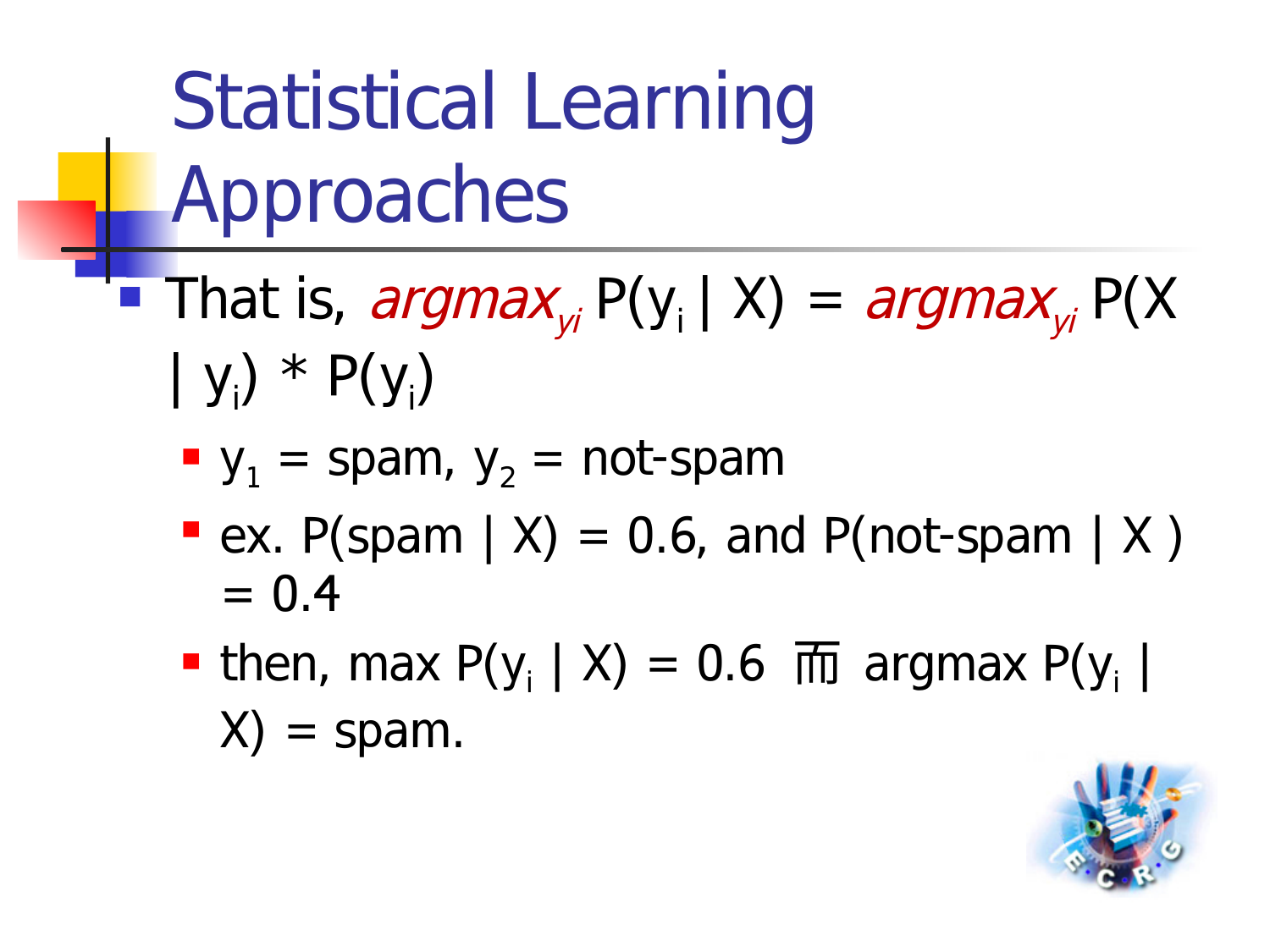

# Statistical Learning Approaches
That is, argmaxyi P(yi | X) = argmaxyi P(X | yi) * P(yi)
y1 = spam, y2 = not-spam
ex. P(spam | X) = 0.6, and P(not-spam | X ) = 0.4
then, max P(yi | X) = 0.6 而 argmax P(yi | X) = spam.